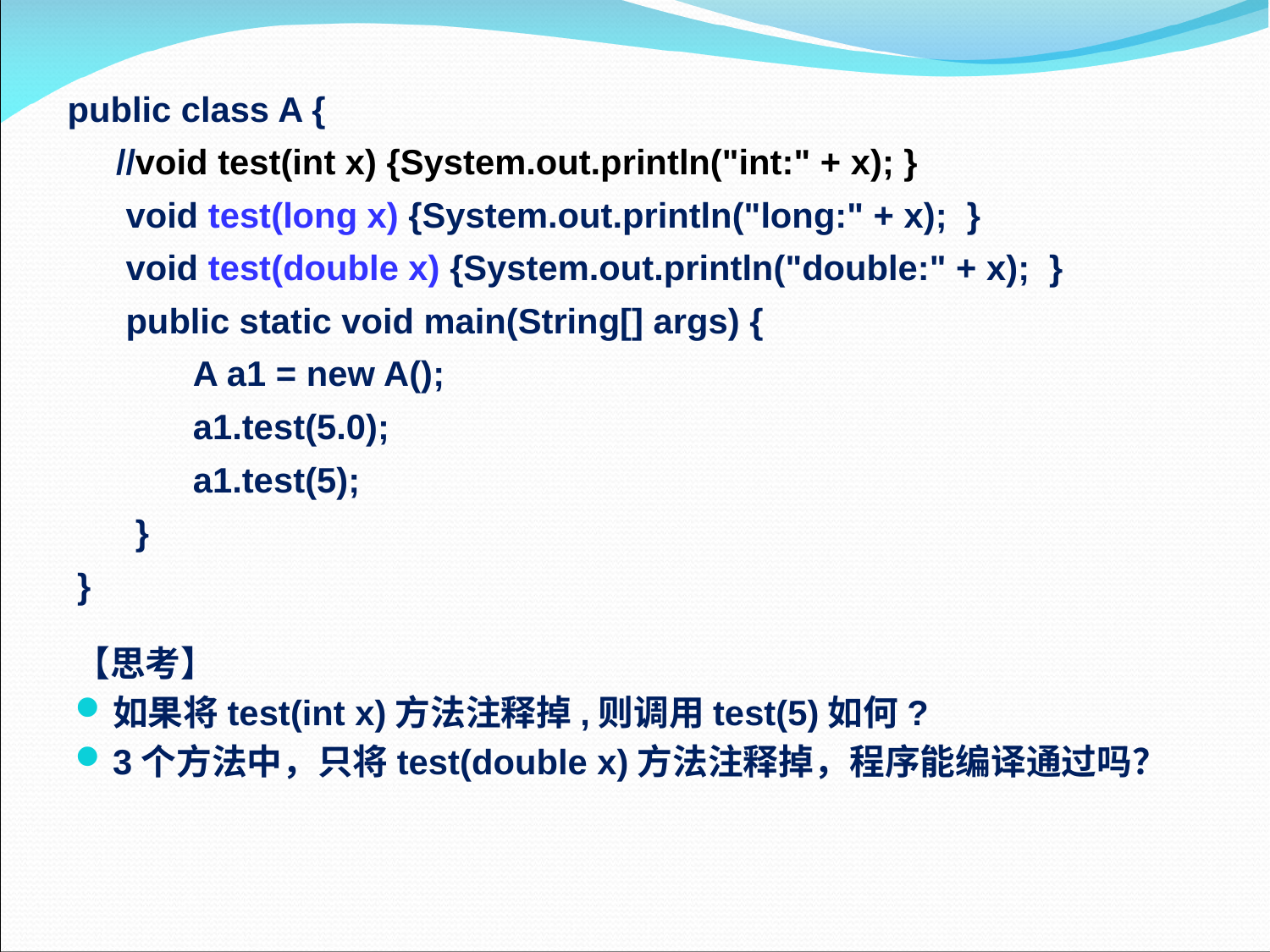

public class A {
     //void test(int x) {System.out.println("int:" + x); }
      void test(long x) {System.out.println("long:" + x);  }
      void test(double x) {System.out.println("double:" + x);  }
      public static void main(String[] args) {
  	         A a1 = new A();
	         a1.test(5.0);
	         a1.test(5);
       }
 }
【思考】
如果将test(int x)方法注释掉,则调用test(5)如何?
3个方法中，只将test(double x)方法注释掉，程序能编译通过吗？